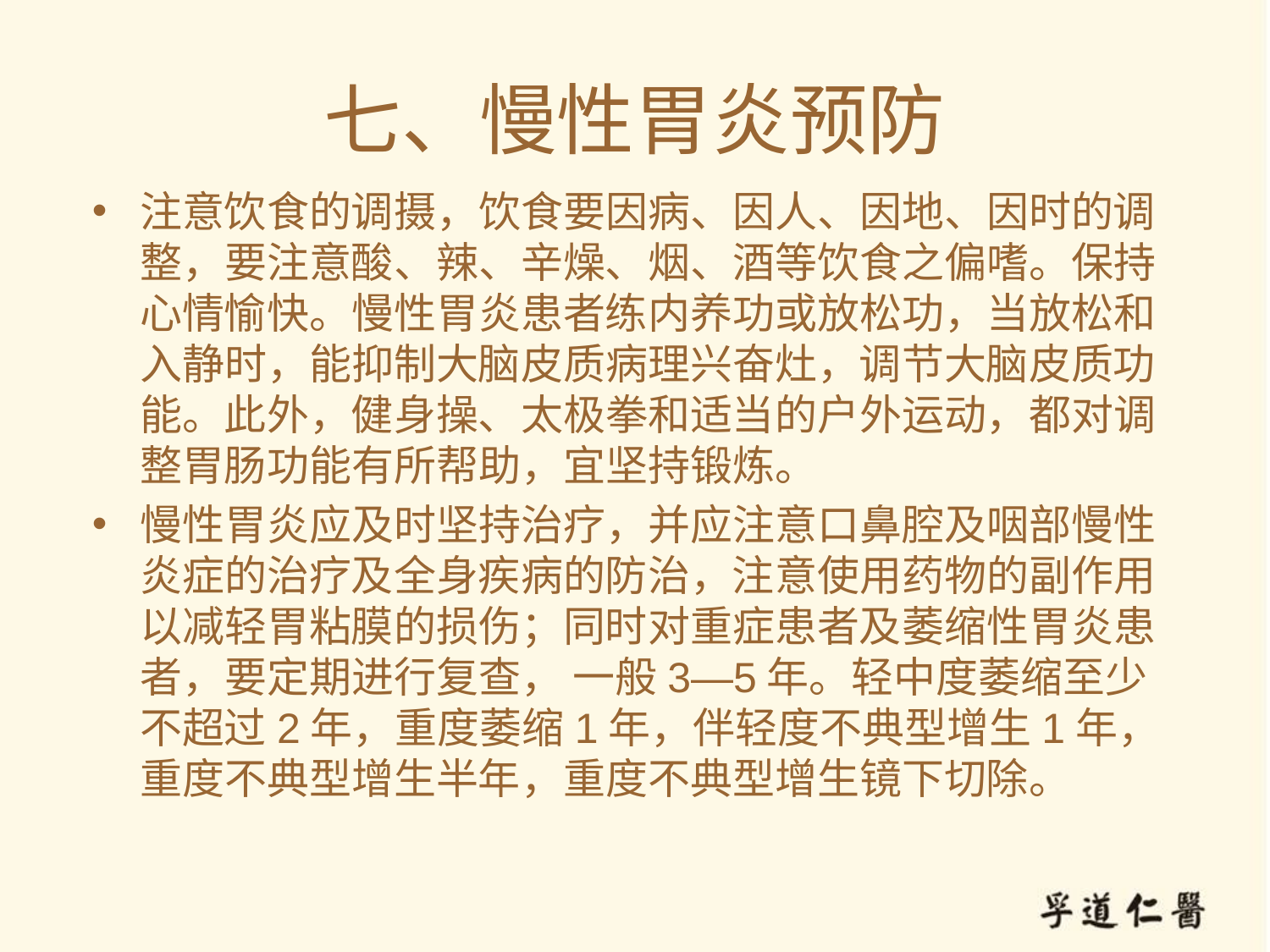

# 七、慢性胃炎预防
注意饮食的调摄，饮食要因病、因人、因地、因时的调整，要注意酸、辣、辛燥、烟、酒等饮食之偏嗜。保持心情愉快。慢性胃炎患者练内养功或放松功，当放松和入静时，能抑制大脑皮质病理兴奋灶，调节大脑皮质功能。此外，健身操、太极拳和适当的户外运动，都对调整胃肠功能有所帮助，宜坚持锻炼。
慢性胃炎应及时坚持治疗，并应注意口鼻腔及咽部慢性炎症的治疗及全身疾病的防治，注意使用药物的副作用以减轻胃粘膜的损伤；同时对重症患者及萎缩性胃炎患者，要定期进行复查， 一般3—5年。轻中度萎缩至少不超过2年，重度萎缩1年，伴轻度不典型增生1年，重度不典型增生半年，重度不典型增生镜下切除。